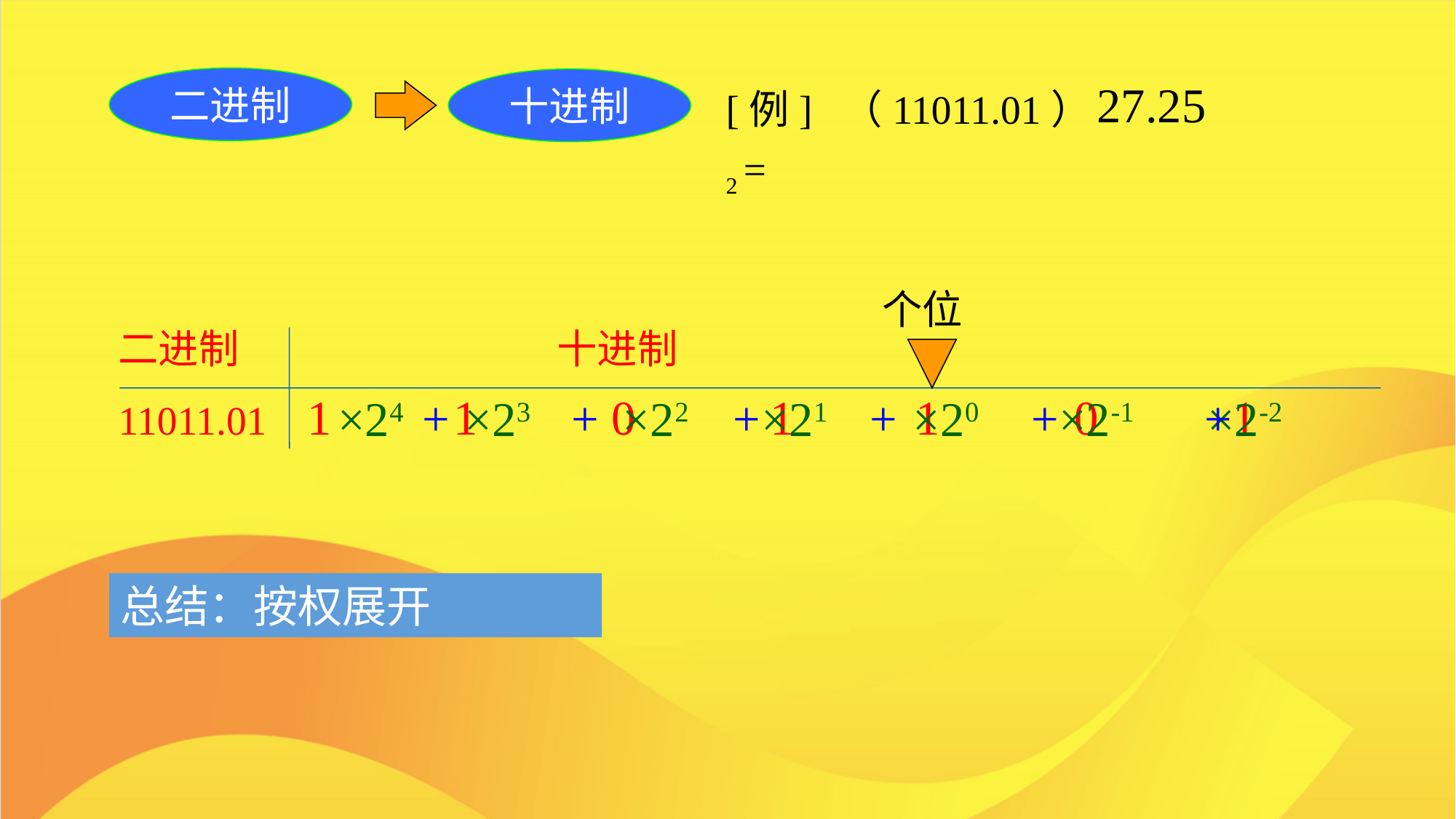

二进制
十进制
[例]  （11011.01）2 =
27.25

个位

二进制                                   十进制
11011.01    1          1           0           1          1           0           1

+          +           +         +           +            +
×24     ×23        ×22      ×21       ×20       ×2-1      ×2-2
总结：按权展开